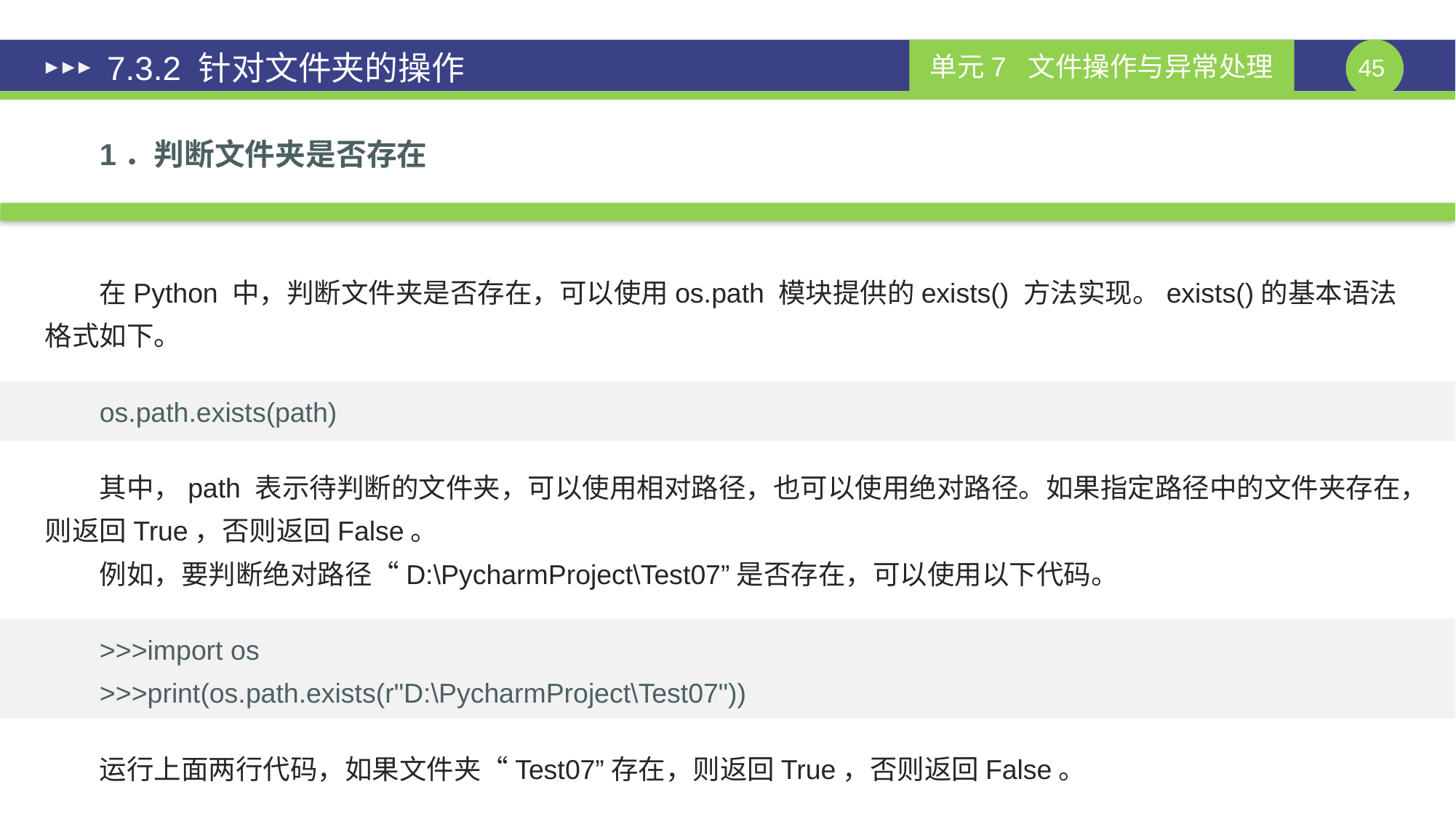

# 7.3.2 针对文件夹的操作
1．判断文件夹是否存在

在Python 中，判断文件夹是否存在，可以使用os.path 模块提供的exists() 方法实现。exists()的基本语法格式如下。

os.path.exists(path)

其中，path 表示待判断的文件夹，可以使用相对路径，也可以使用绝对路径。如果指定路径中的文件夹存在，则返回True，否则返回False。
例如，要判断绝对路径“D:\PycharmProject\Test07”是否存在，可以使用以下代码。

>>>import os
>>>print(os.path.exists(r"D:\PycharmProject\Test07"))

运行上面两行代码，如果文件夹“Test07”存在，则返回True，否则返回False。